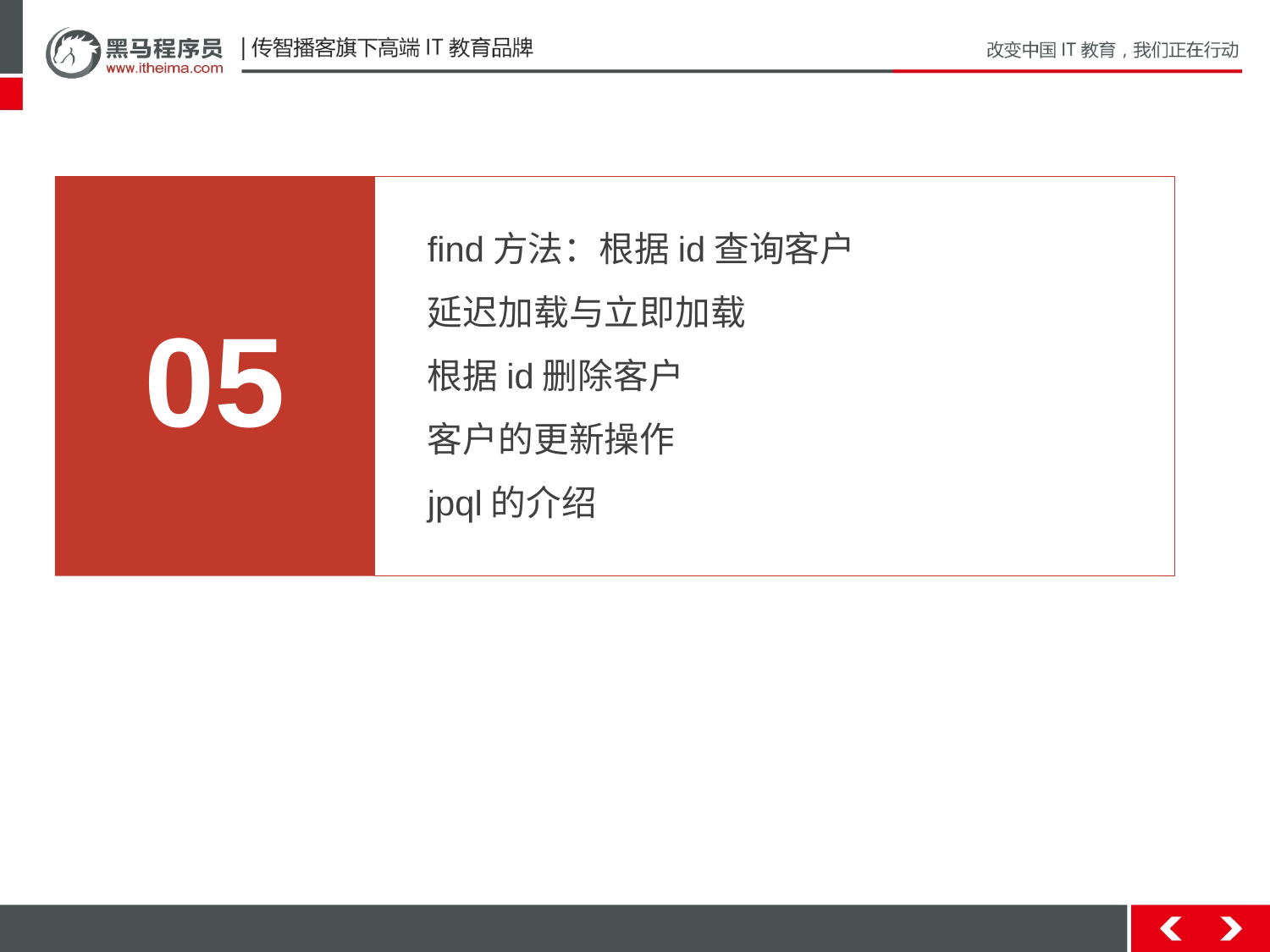

05

find方法：根据id查询客户
延迟加载与立即加载
根据id删除客户
客户的更新操作
jpql的介绍